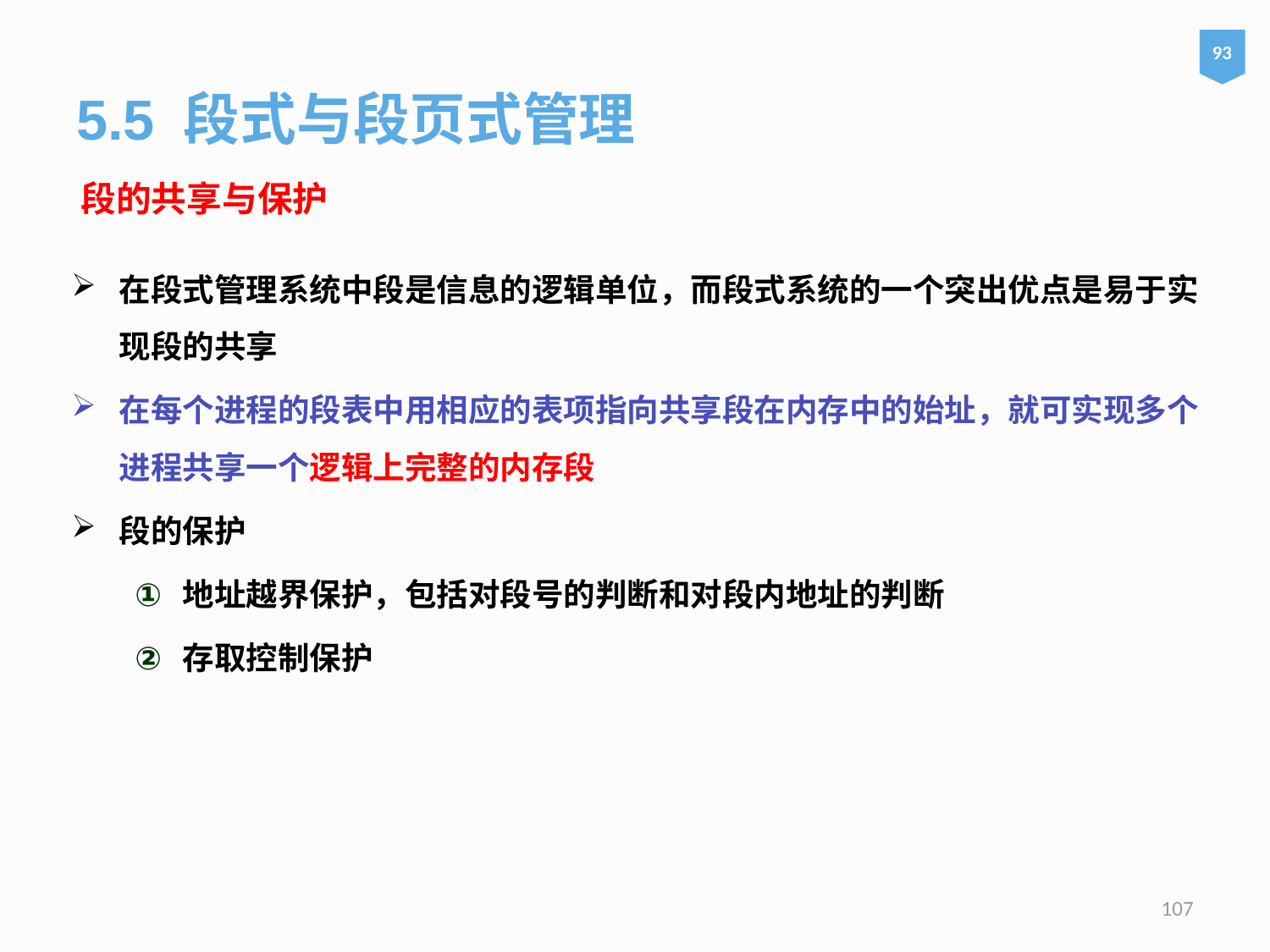

93
5.5 段式与段页式管理
段的共享与保护

在段式管理系统中段是信息的逻辑单位，而段式系统的一个突出优点是易于实现段的共享
在每个进程的段表中用相应的表项指向共享段在内存中的始址，就可实现多个进程共享一个逻辑上完整的内存段
段的保护
地址越界保护，包括对段号的判断和对段内地址的判断
存取控制保护

107